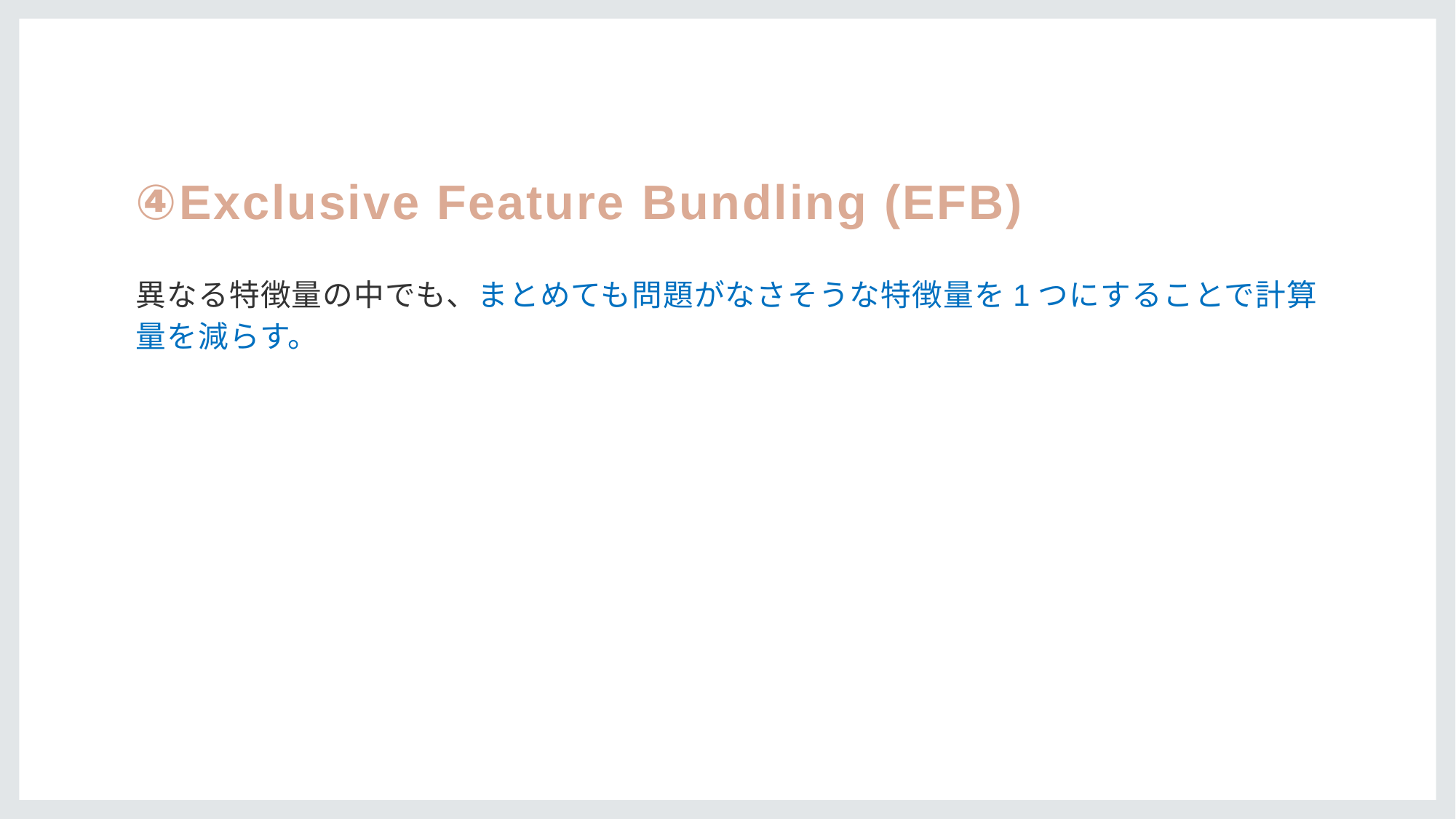

# ④Exclusive Feature Bundling (EFB)
異なる特徴量の中でも、まとめても問題がなさそうな特徴量を1つにすることで計算量を減らす。